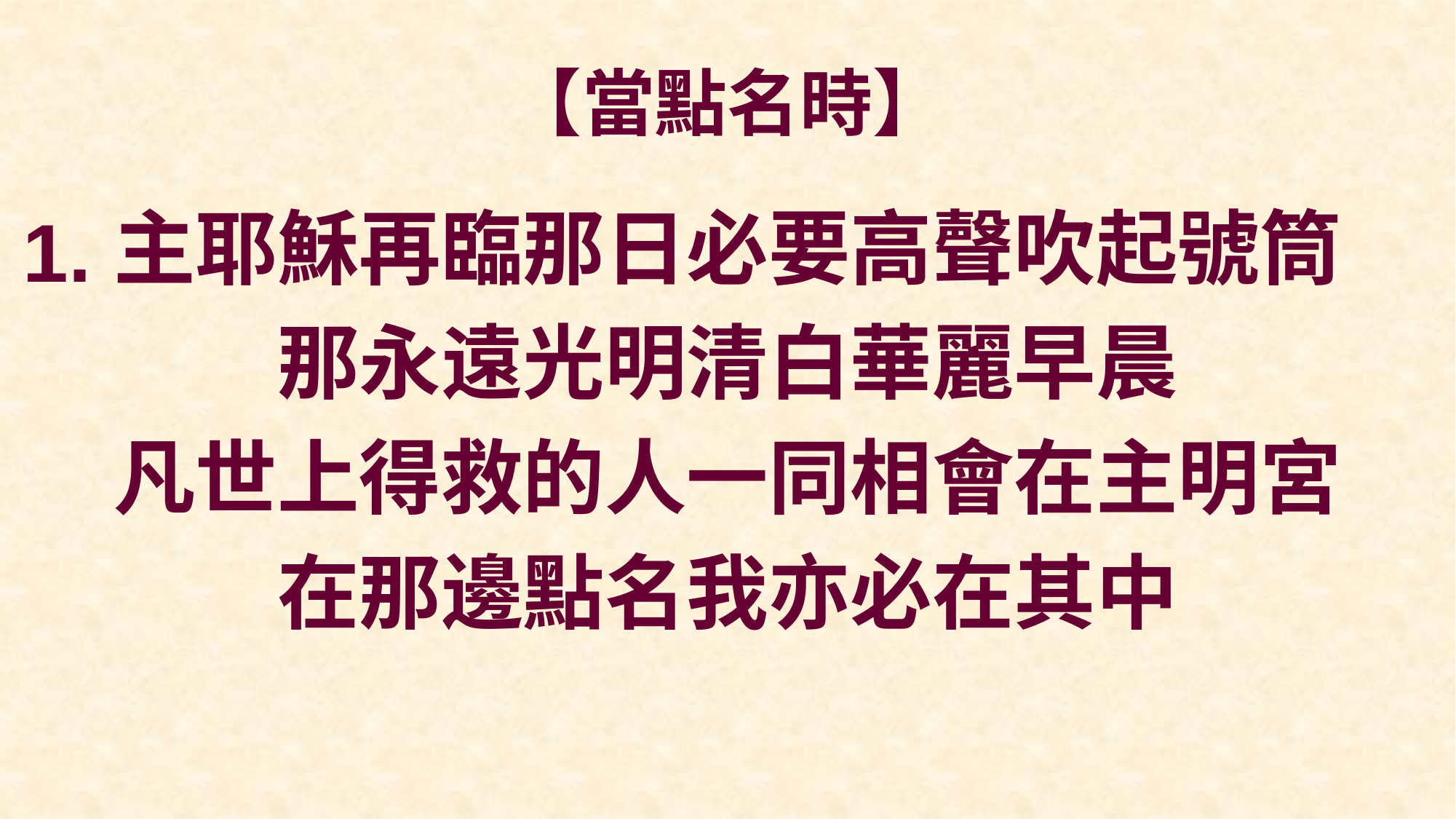

# 【當點名時】
主耶穌再臨那日必要高聲吹起號筒
那永遠光明清白華麗早晨
凡世上得救的人一同相會在主明宮
在那邊點名我亦必在其中
1.